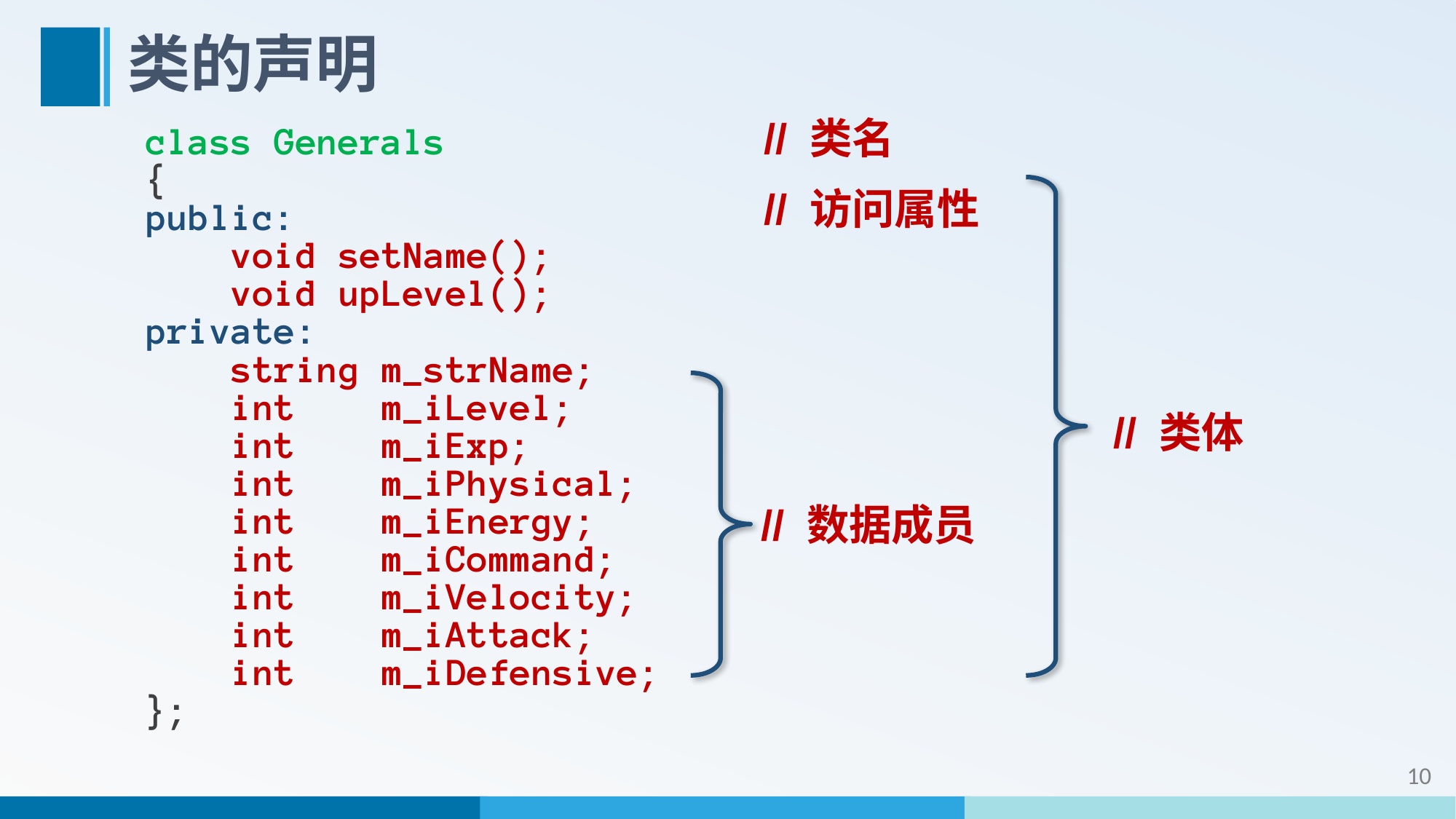

# 类的声明
// 类名
class Generals
{
public:
    void setName();
    void upLevel();
private:
    string m_strName;
    int    m_iLevel;
    int    m_iExp;
    int    m_iPhysical;
    int    m_iEnergy;
    int    m_iCommand;
    int    m_iVelocity;
    int    m_iAttack;
    int    m_iDefensive;
};

// 访问属性

// 类体
// 数据成员